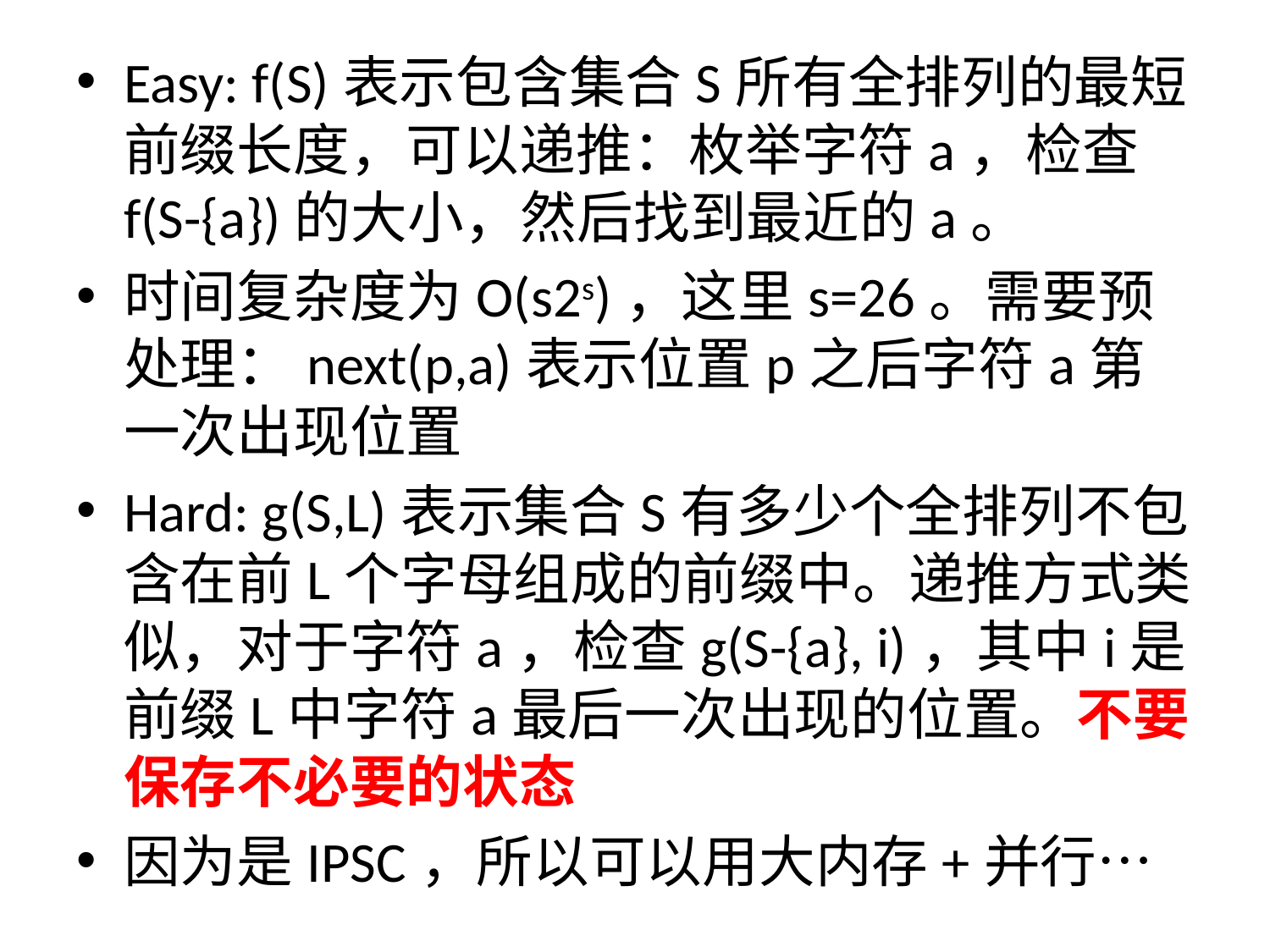

Easy: f(S)表示包含集合S所有全排列的最短前缀长度，可以递推：枚举字符a，检查f(S-{a})的大小，然后找到最近的a。
时间复杂度为O(s2s)，这里s=26。需要预处理：next(p,a)表示位置p之后字符a第一次出现位置
Hard: g(S,L)表示集合S有多少个全排列不包含在前L个字母组成的前缀中。递推方式类似，对于字符a，检查g(S-{a}, i)，其中i是前缀L中字符a最后一次出现的位置。不要保存不必要的状态
因为是IPSC，所以可以用大内存+并行…